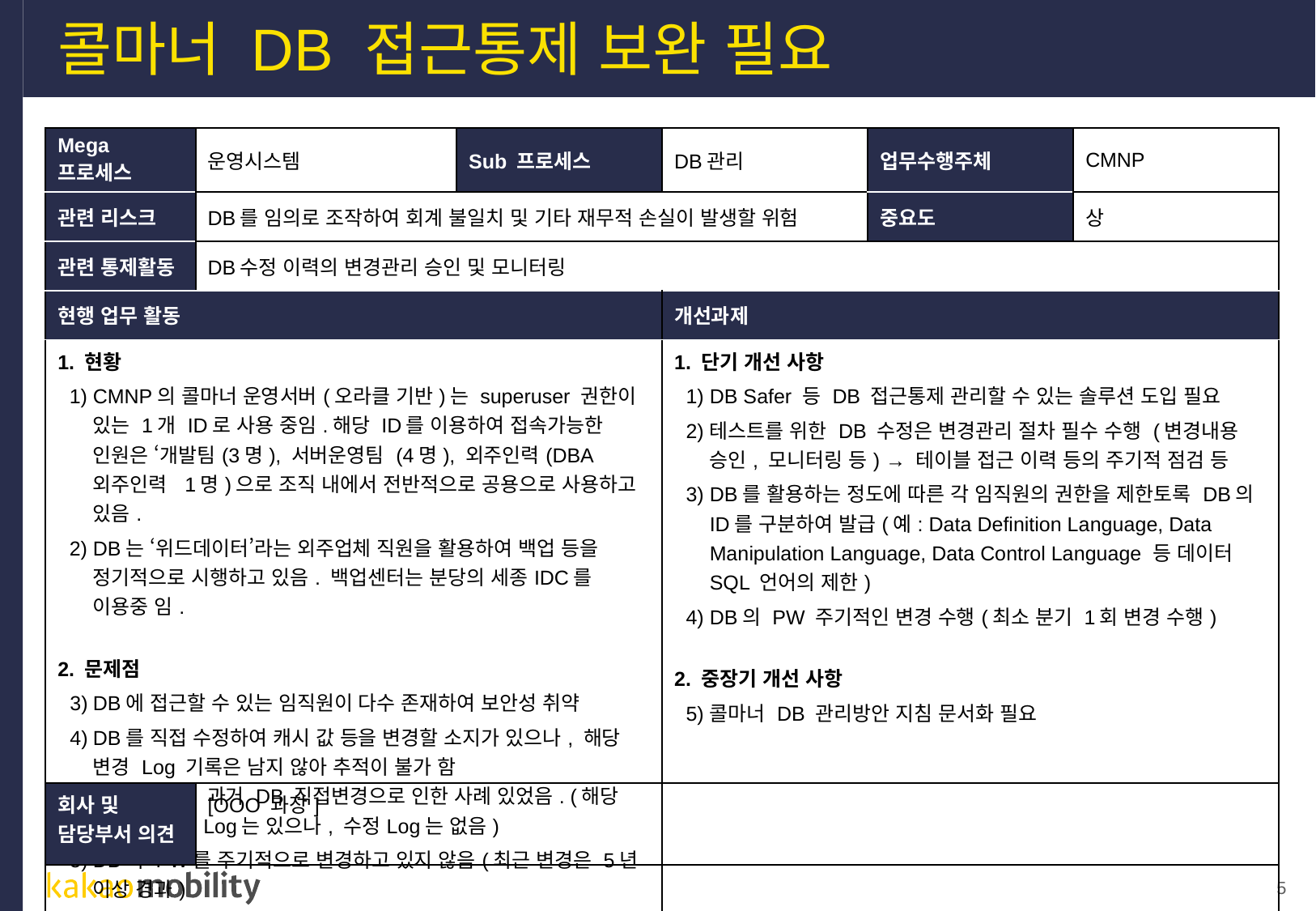

# 콜마너 DB 접근통제 보완 필요
| Mega 프로세스 | 운영시스템 | Sub 프로세스 | DB관리 | 업무수행주체 | CMNP |
| --- | --- | --- | --- | --- | --- |
| 관련 리스크 | DB를 임의로 조작하여 회계 불일치 및 기타 재무적 손실이 발생할 위험 |  |  | 중요도 | 상 |
| 관련 통제활동 | DB수정 이력의 변경관리 승인 및 모니터링 |  |  |  |  |
| 현행 업무 활동 |  |  | 개선과제 |  |  |
| 1. 현황 CMNP의 콜마너 운영서버(오라클 기반)는 superuser 권한이 있는 1개 ID로 사용 중임.해당 ID를 이용하여 접속가능한 인원은 ‘개발팀(3명), 서버운영팀 (4명), 외주인력(DBA 외주인력 1명)으로 조직 내에서 전반적으로 공용으로 사용하고 있음. DB는 ‘위드데이터’라는 외주업체 직원을 활용하여 백업 등을 정기적으로 시행하고 있음. 백업센터는 분당의 세종IDC를 이용중 임. 2. 문제점 DB에 접근할 수 있는 임직원이 다수 존재하여 보안성 취약 DB를 직접 수정하여 캐시 값 등을 변경할 소지가 있으나, 해당 변경 Log 기록은 남지 않아 추적이 불가 함 \*인터뷰 시, 과거 DB 직접변경으로 인한 사례 있었음. (해당 테이블 접근 Log는 있으나, 수정Log는 없음) DB의 PW를 주기적으로 변경하고 있지 않음(최근 변경은 5년 이상 경과) |  |  | 1. 단기 개선 사항 DB Safer 등 DB 접근통제 관리할 수 있는 솔루션 도입 필요 테스트를 위한 DB 수정은 변경관리 절차 필수 수행 (변경내용 승인, 모니터링 등) → 테이블 접근 이력 등의 주기적 점검 등 DB를 활용하는 정도에 따른 각 임직원의 권한을 제한토록 DB의 ID를 구분하여 발급(예: Data Definition Language, Data Manipulation Language, Data Control Language 등 데이터 SQL 언어의 제한) DB의 PW 주기적인 변경 수행(최소 분기 1회 변경 수행) 2. 중장기 개선 사항 콜마너 DB 관리방안 지침 문서화 필요 |  |  |
| 회사 및 담당부서 의견 | [OOO 과장] |
| --- | --- |